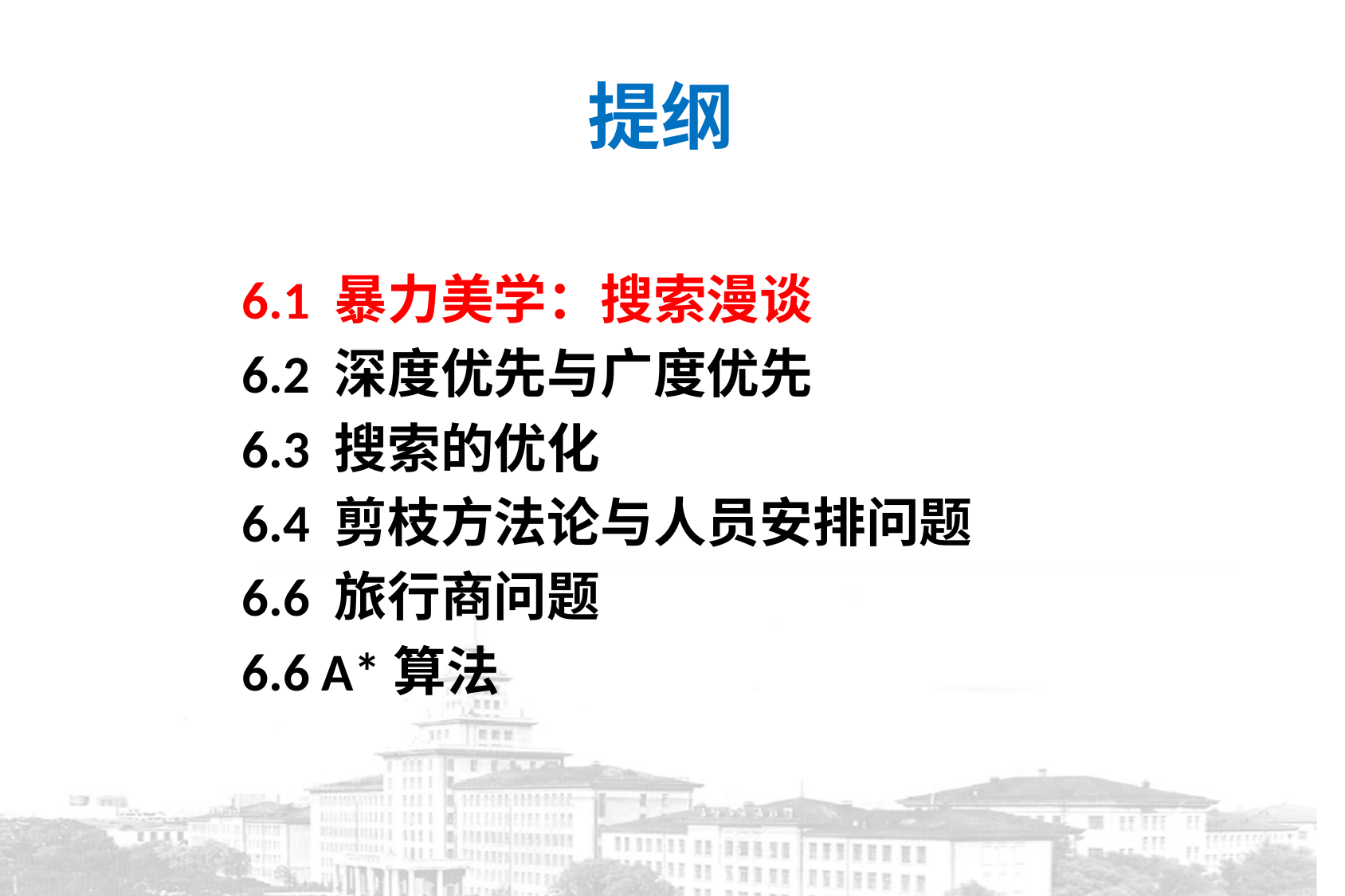

# 提纲
6.1 暴力美学：搜索漫谈
6.2 深度优先与广度优先
6.3 搜索的优化
6.4 剪枝方法论与人员安排问题
6.6 旅行商问题
6.6 A*算法